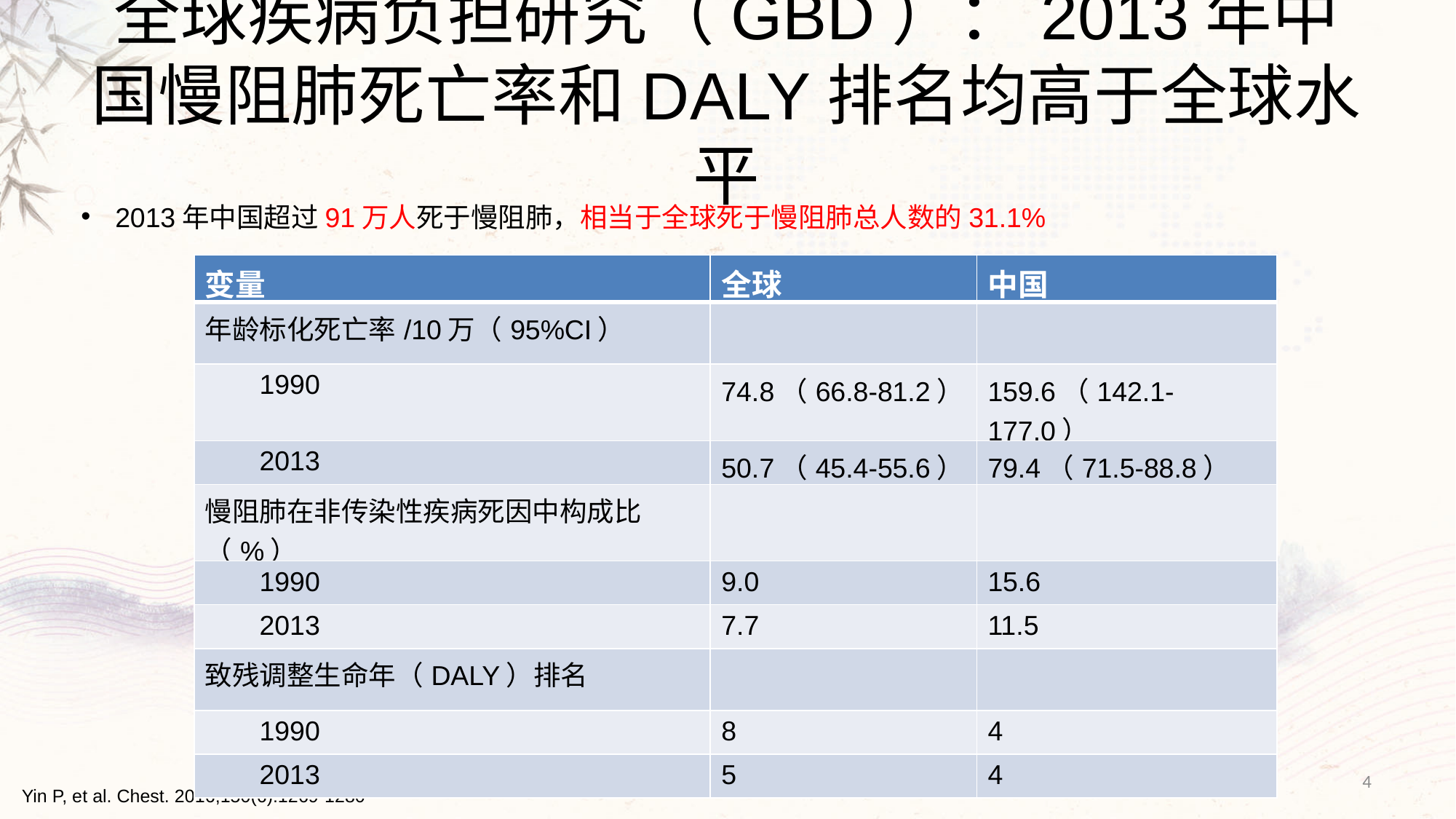

# 全球疾病负担研究（GBD）：2013年中国慢阻肺死亡率和DALY排名均高于全球水平
2013年中国超过91万人死于慢阻肺，相当于全球死于慢阻肺总人数的31.1%
| 变量 | 全球 | 中国 |
| --- | --- | --- |
| 年龄标化死亡率/10万（95%CI） |  |  |
| 1990 | 74.8（66.8-81.2） | 159.6（142.1-177.0） |
| 2013 | 50.7（45.4-55.6） | 79.4（71.5-88.8） |
| 慢阻肺在非传染性疾病死因中构成比（%） |  |  |
| 1990 | 9.0 | 15.6 |
| 2013 | 7.7 | 11.5 |
| 致残调整生命年（DALY）排名 |  |  |
| 1990 | 8 | 4 |
| 2013 | 5 | 4 |
4
Yin P, et al. Chest. 2016;150(6):1269-1280